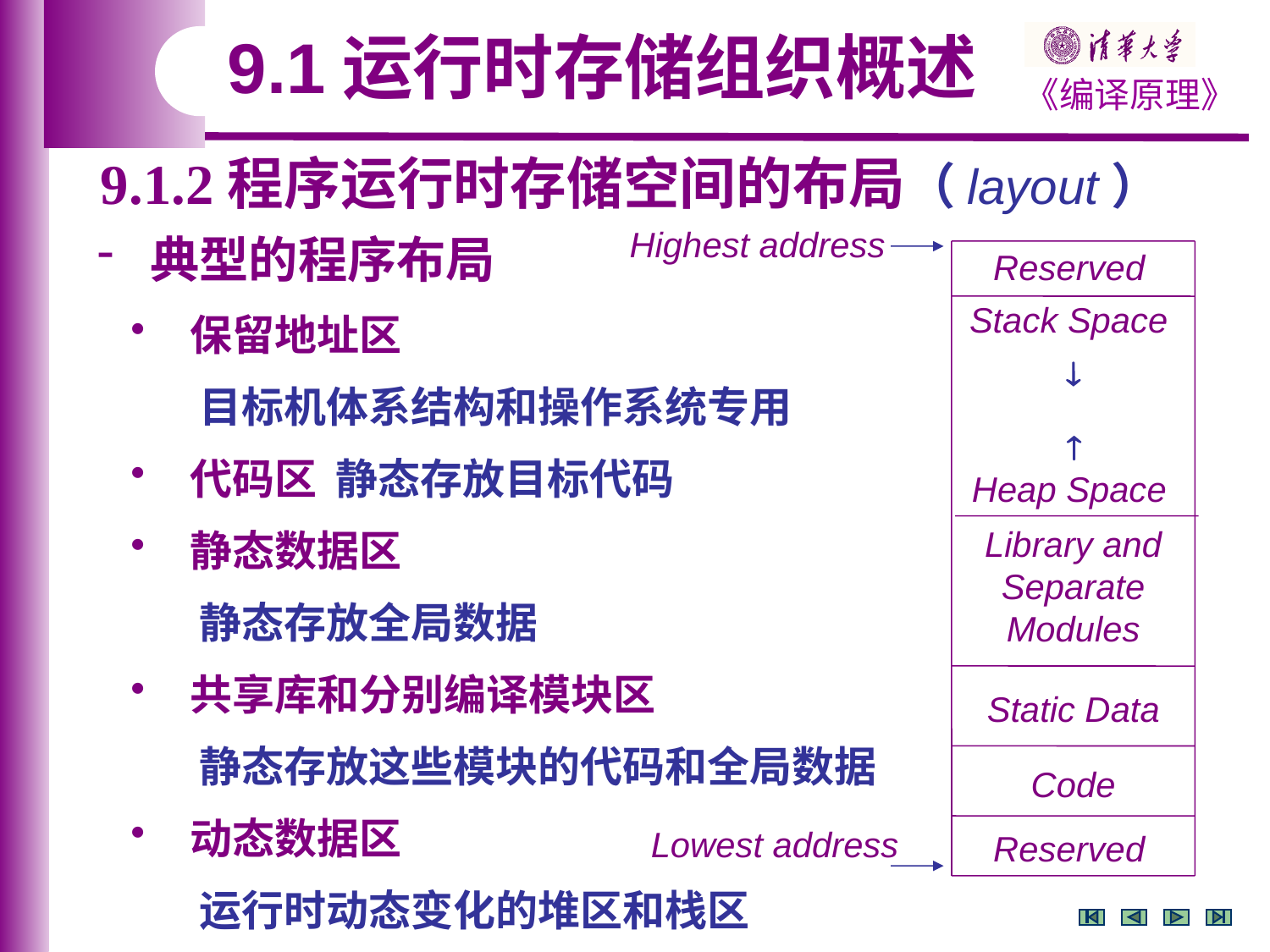

9.1运行时存储组织概述
 9.1.2程序运行时存储空间的布局（layout）
Highest address
 典型的程序布局

  保留地址区

   目标机体系结构和操作系统专用

  代码区  静态存放目标代码

  静态数据区

   静态存放全局数据

  共享库和分别编译模块区

   静态存放这些模块的代码和全局数据

  动态数据区

   运行时动态变化的堆区和栈区
Reserved

Stack Space

 ↓

 ↑
Heap Space

Library and Separate Modules

Static Data

Code
Lowest address

Reserved